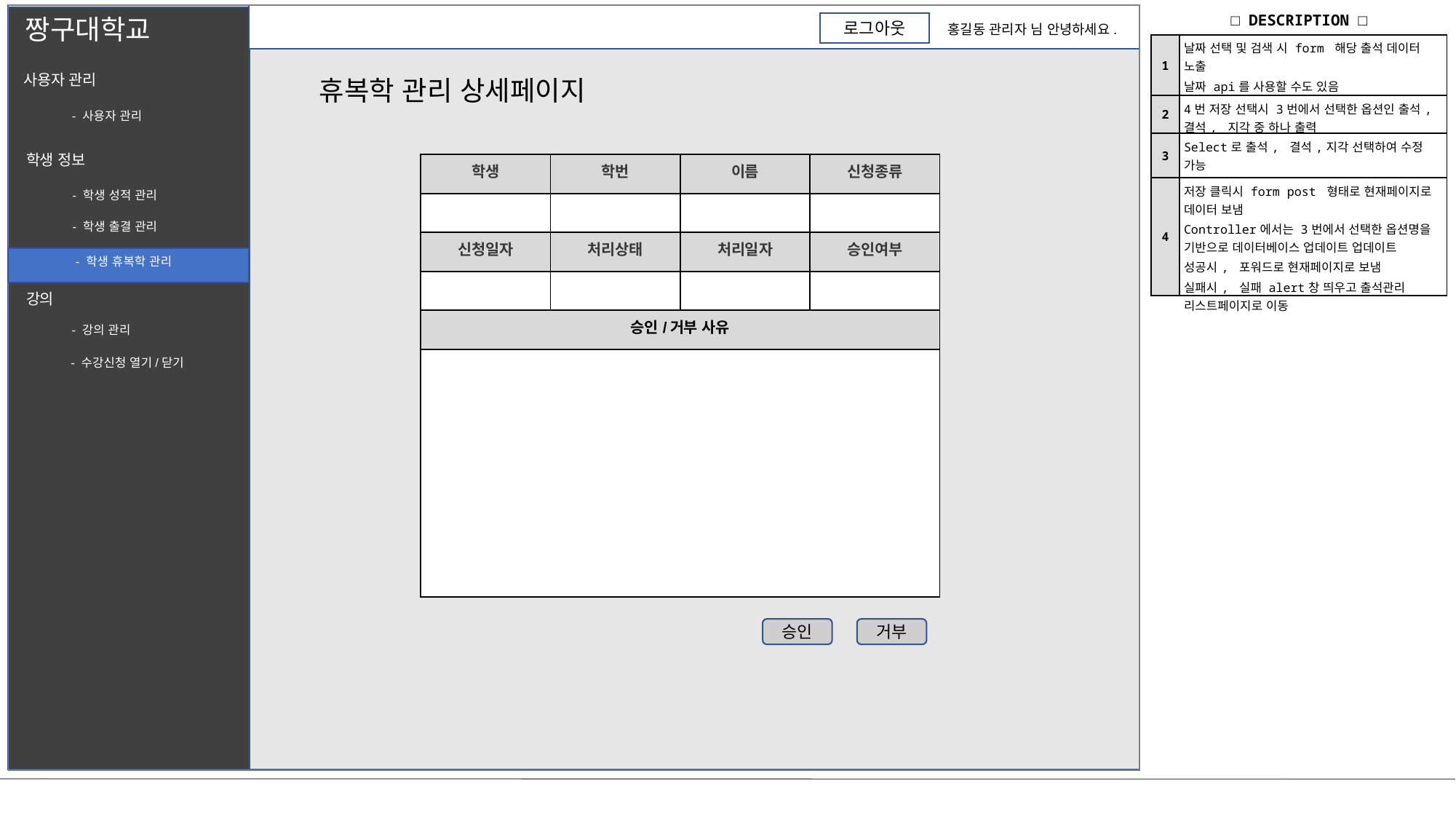

| □ DESCRIPTION □ |  |
| --- | --- |
| 1 | 날짜 선택 및 검색 시 form 해당 출석 데이터 노출 날짜 api를 사용할 수도 있음 |
| 2 | 4번 저장 선택시 3번에서 선택한 옵션인 출석, 결석, 지각 중 하나 출력 |
| 3 | Select로 출석, 결석,지각 선택하여 수정 가능 |
| 4 | 저장 클릭시 form post 형태로 현재페이지로 데이터 보냄 Controller에서는 3번에서 선택한 옵션명을 기반으로 데이터베이스 업데이트 업데이트 성공시, 포워드로 현재페이지로 보냄 실패시, 실패 alert창 띄우고 출석관리 리스트페이지로 이동 |

짱구대학교
로그아웃
홍길동 관리자 님 안녕하세요.
사용자 관리
휴복학 관리 상세페이지
- 사용자 관리
학생 정보
| 학생 | 학번 | 이름 | 신청종류 |
| --- | --- | --- | --- |
|  |  |  |  |
| 신청일자 | 처리상태 | 처리일자 | 승인여부 |
|  |  |  |  |
| 승인/거부 사유 |  |  |  |
|  |  |  |  |
- 학생 성적 관리
- 학생 출결 관리

- 학생 휴복학 관리
강의
- 강의 관리
- 수강신청 열기/닫기
승인
거부